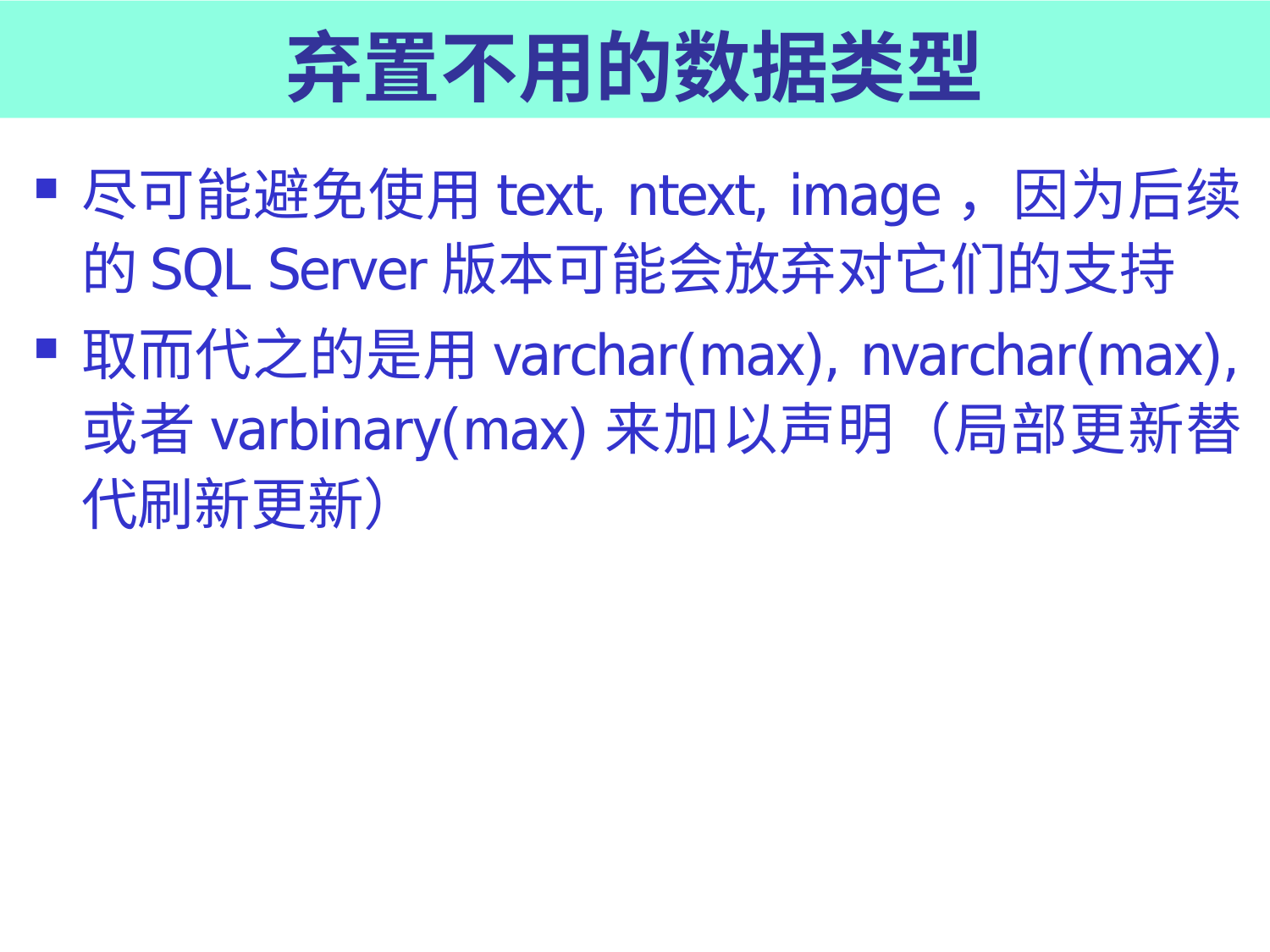

# 弃置不用的数据类型
尽可能避免使用text, ntext, image，因为后续的SQL Server版本可能会放弃对它们的支持
取而代之的是用varchar(max), nvarchar(max), 或者varbinary(max)来加以声明（局部更新替代刷新更新）